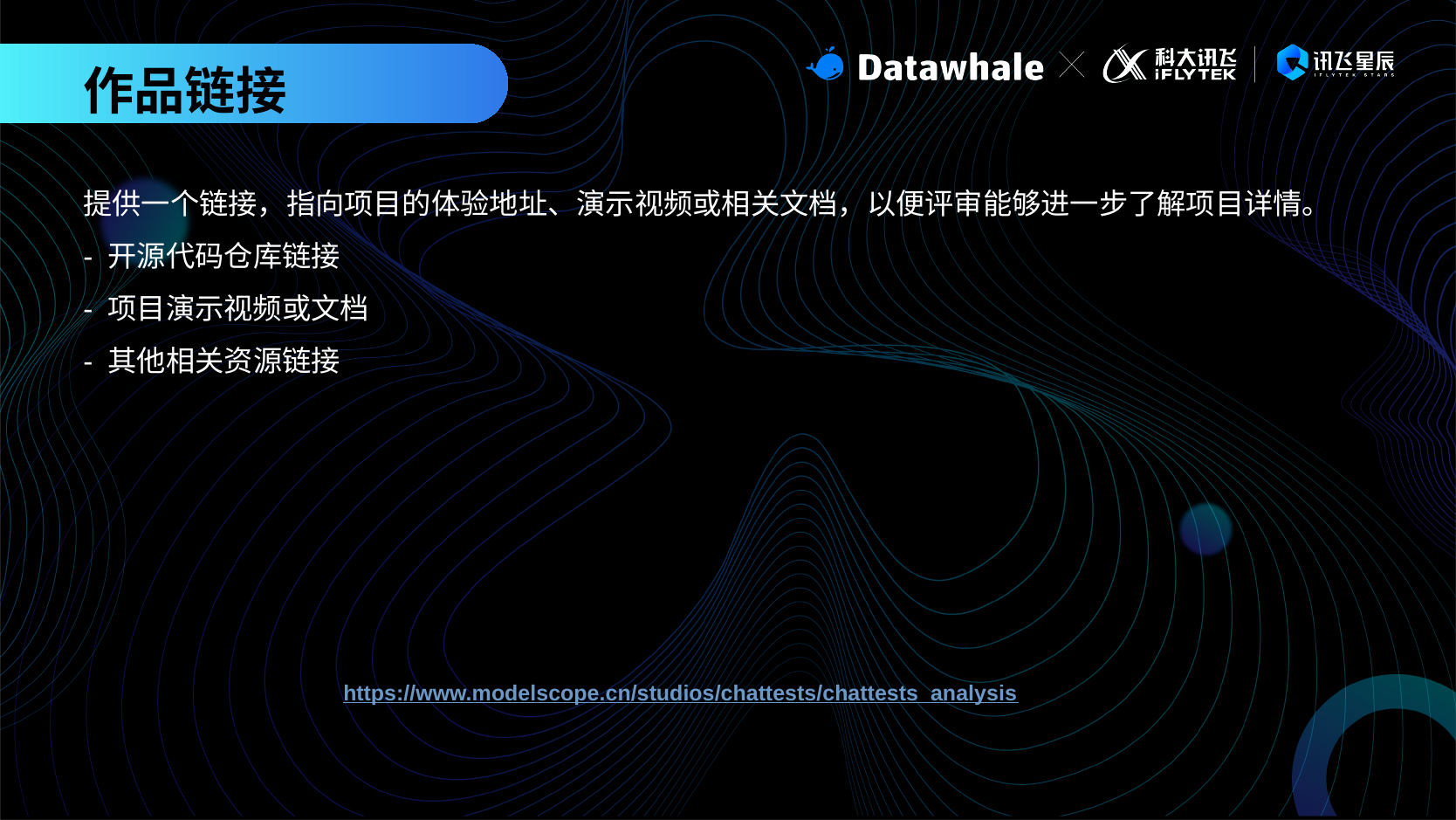

作品链接
提供一个链接，指向项目的体验地址、演示视频或相关文档，以便评审能够进一步了解项目详情。
- 开源代码仓库链接
- 项目演示视频或文档
- 其他相关资源链接
https://www.modelscope.cn/studios/chattests/chattests_analysis